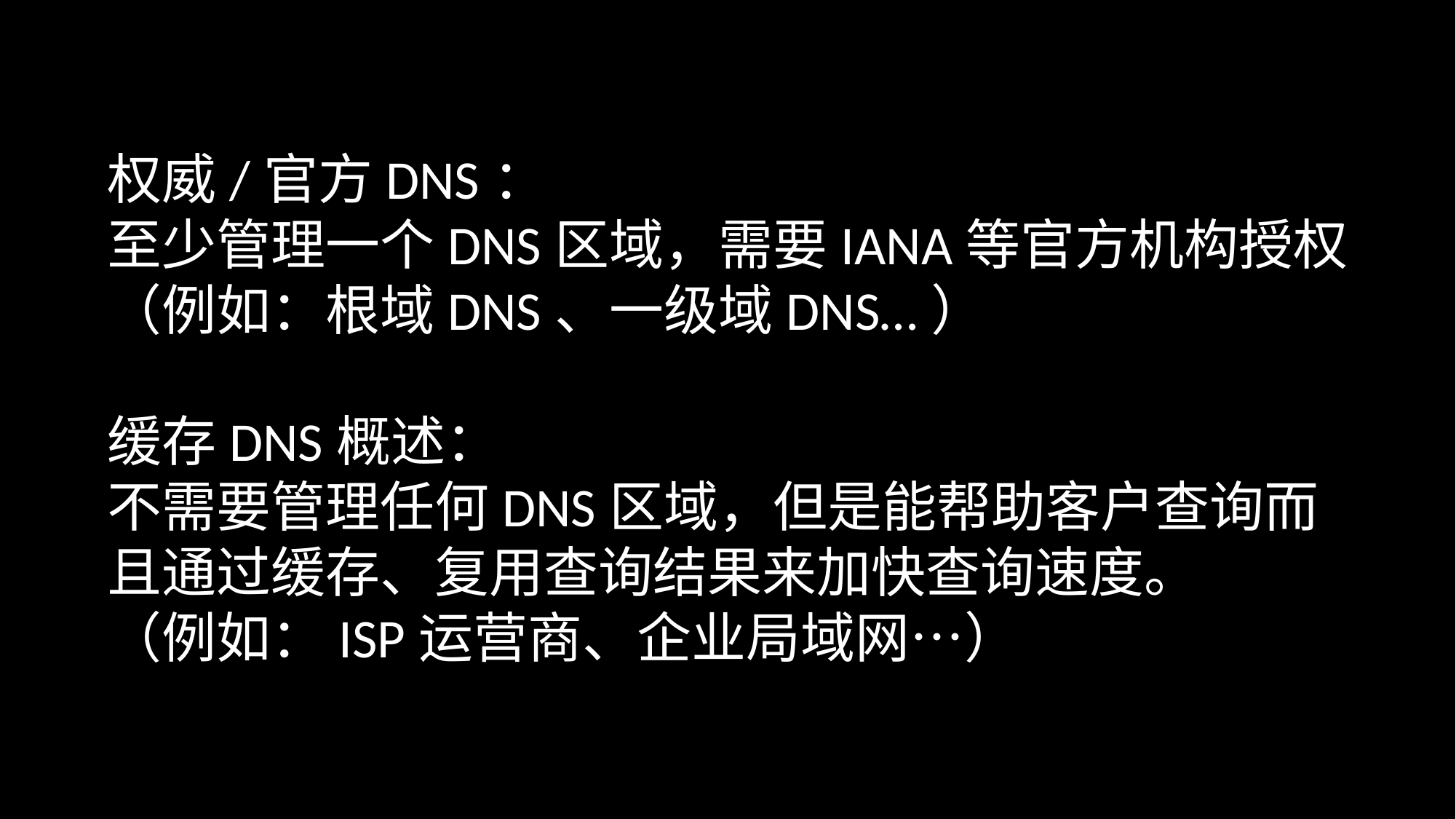

权威/官方DNS：
至少管理一个DNS区域，需要IANA等官方机构授权
（例如：根域DNS、一级域DNS…）

缓存DNS概述：
不需要管理任何DNS区域，但是能帮助客户查询而
且通过缓存、复用查询结果来加快查询速度。
（例如：ISP运营商、企业局域网…）